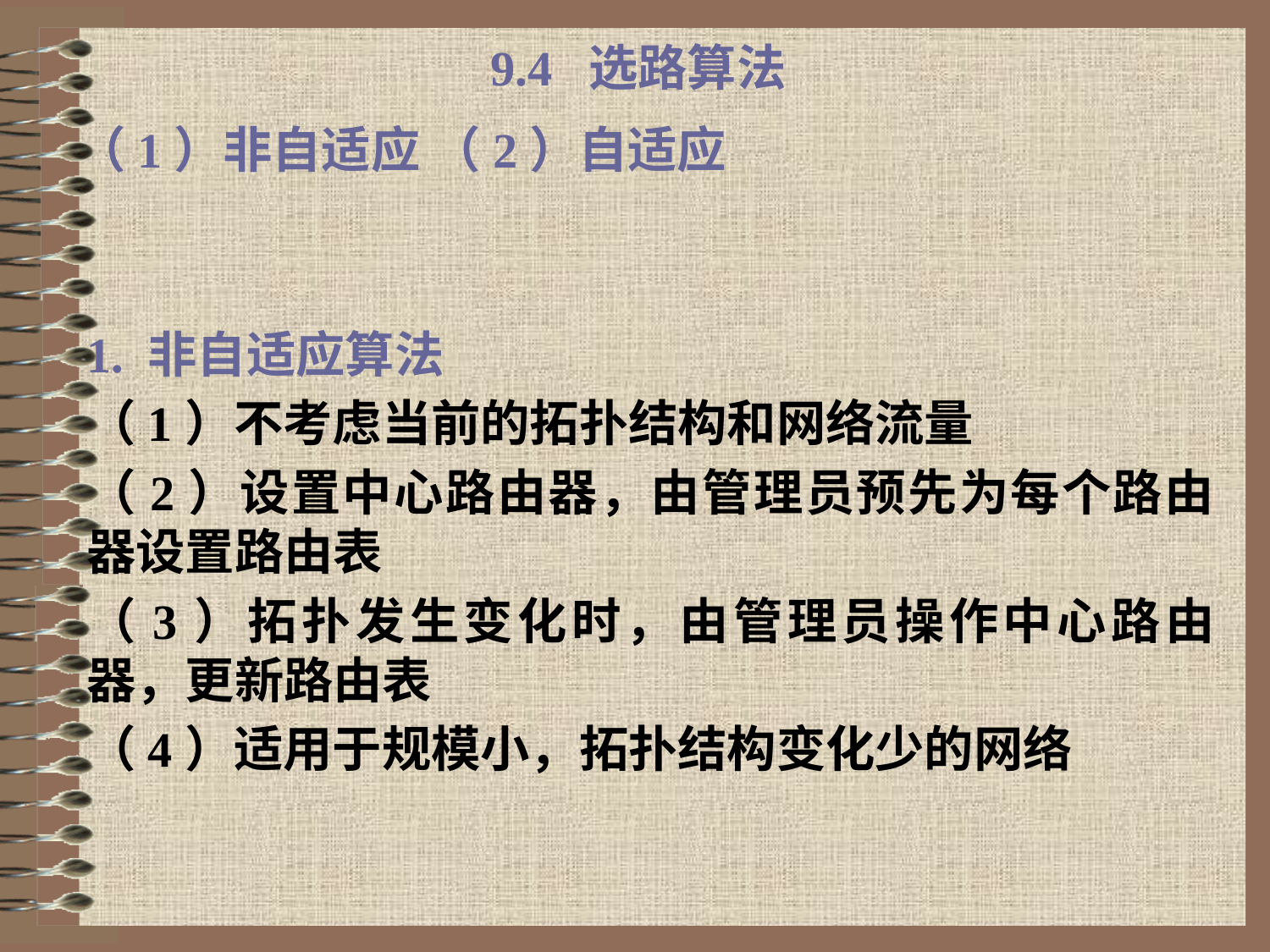

# 9.4  选路算法
（1）非自适应 （2）自适应
1. 非自适应算法
（1）不考虑当前的拓扑结构和网络流量
（2）设置中心路由器，由管理员预先为每个路由器设置路由表
（3）拓扑发生变化时，由管理员操作中心路由器，更新路由表
（4）适用于规模小，拓扑结构变化少的网络